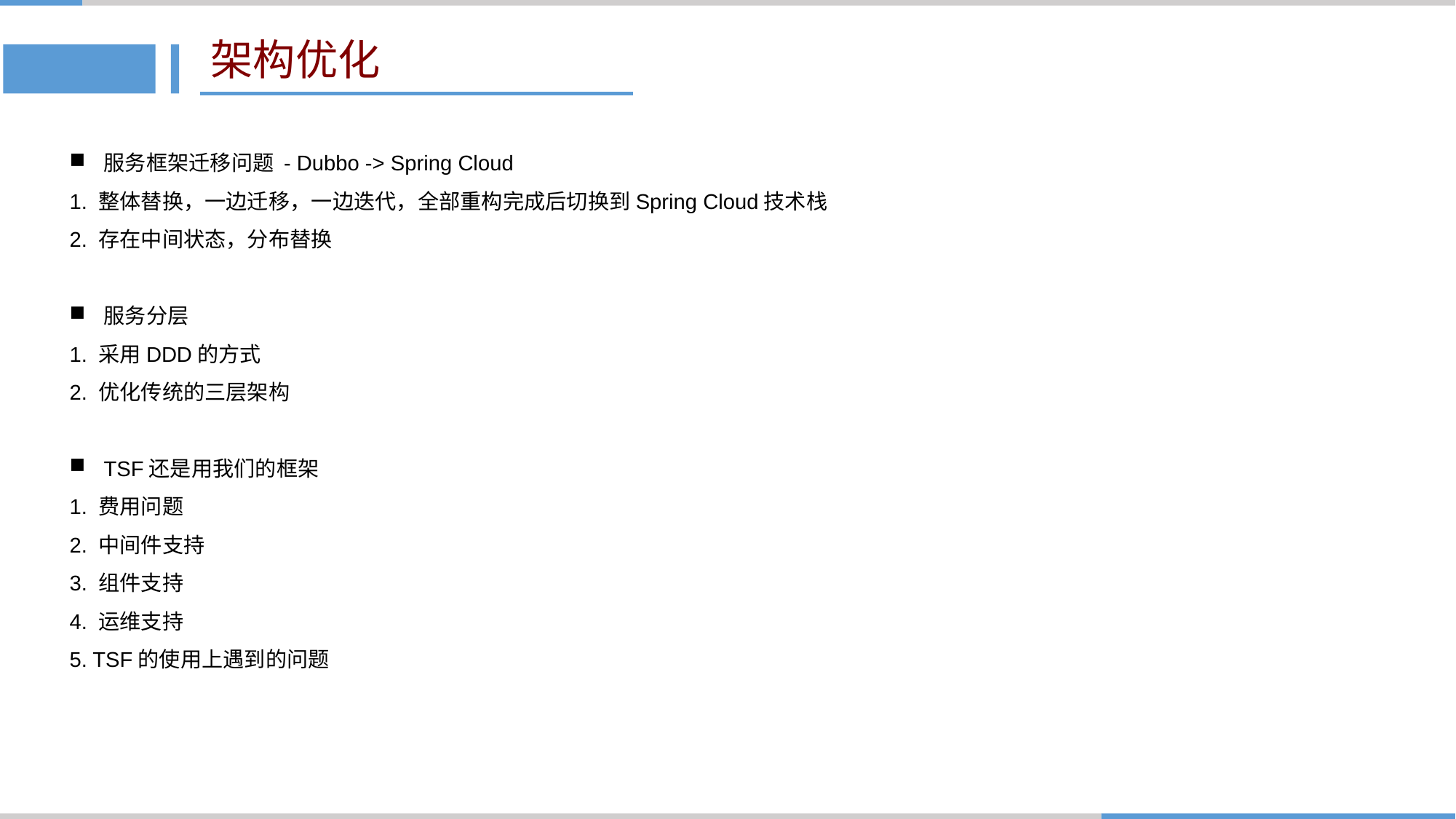

# 架构优化

服务框架迁移问题 - Dubbo -> Spring Cloud
1. 整体替换，一边迁移，一边迭代，全部重构完成后切换到Spring Cloud技术栈
2. 存在中间状态，分布替换

服务分层
1. 采用DDD的方式
2. 优化传统的三层架构

TSF还是用我们的框架
1. 费用问题
2. 中间件支持
3. 组件支持
4. 运维支持
5. TSF的使用上遇到的问题